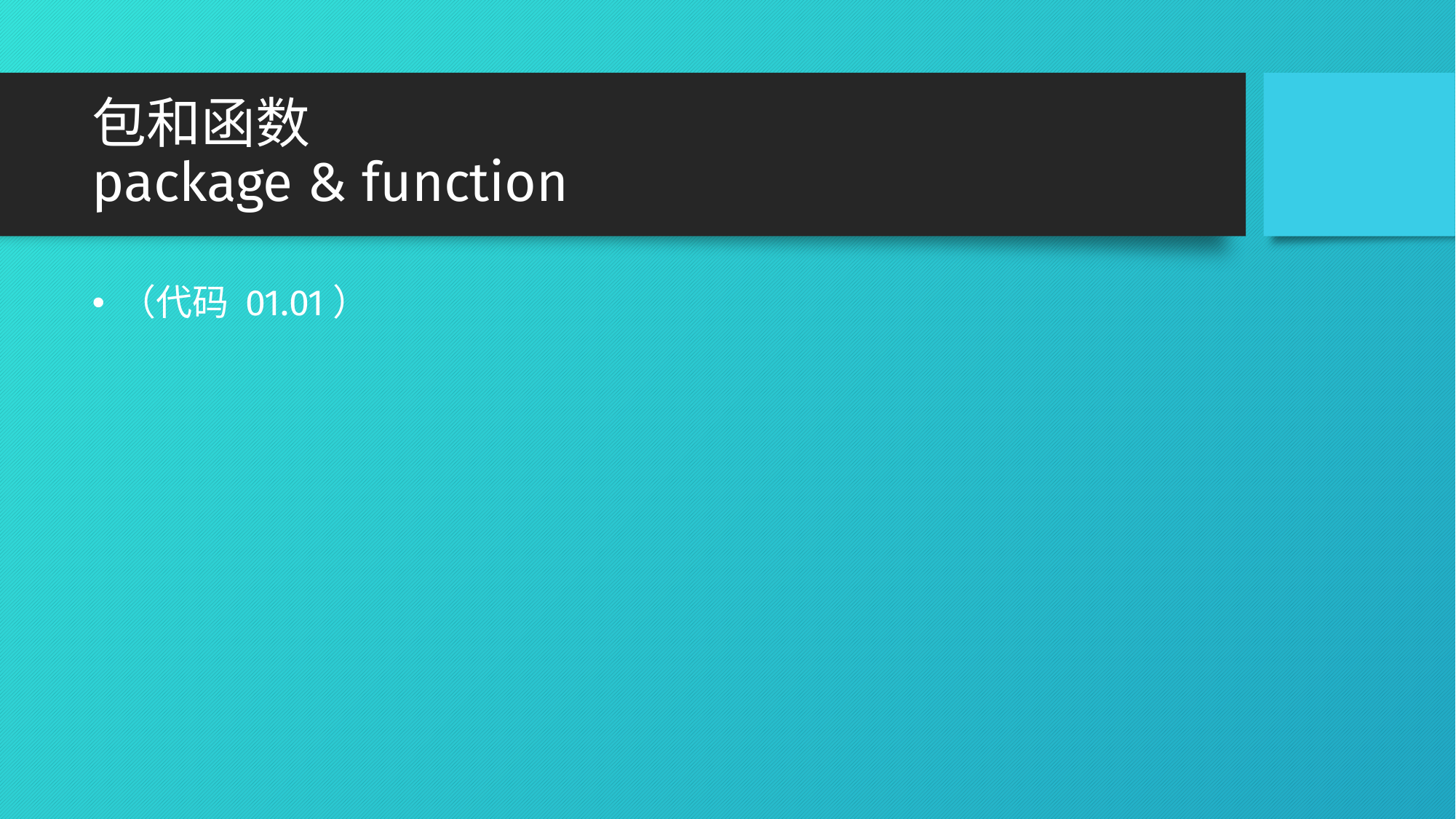

# 包和函数 package & function
（代码 01.01）